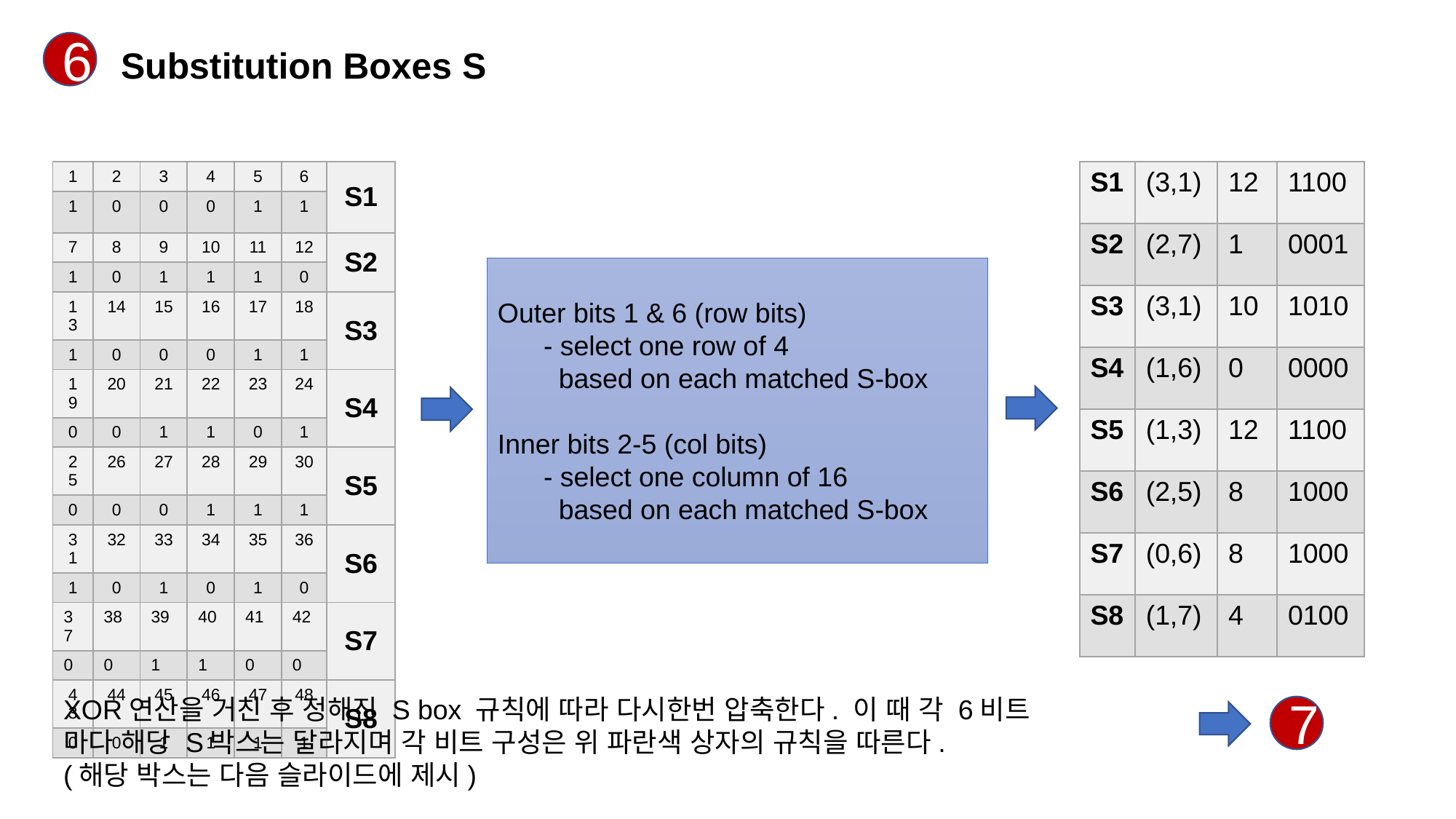

6
Substitution Boxes S
| S1 | (3,1) | 12 | 1100 |
| --- | --- | --- | --- |
| S2 | (2,7) | 1 | 0001 |
| S3 | (3,1) | 10 | 1010 |
| S4 | (1,6) | 0 | 0000 |
| S5 | (1,3) | 12 | 1100 |
| S6 | (2,5) | 8 | 1000 |
| S7 | (0,6) | 8 | 1000 |
| S8 | (1,7) | 4 | 0100 |
| 1 | 2 | 3 | 4 | 5 | 6 | S1 |
| --- | --- | --- | --- | --- | --- | --- |
| 1 | 0 | 0 | 0 | 1 | 1 |  |
| 7 | 8 | 9 | 10 | 11 | 12 | S2 |
| 1 | 0 | 1 | 1 | 1 | 0 |  |
| 13 | 14 | 15 | 16 | 17 | 18 | S3 |
| 1 | 0 | 0 | 0 | 1 | 1 |  |
| 19 | 20 | 21 | 22 | 23 | 24 | S4 |
| 0 | 0 | 1 | 1 | 0 | 1 |  |
| 25 | 26 | 27 | 28 | 29 | 30 | S5 |
| 0 | 0 | 0 | 1 | 1 | 1 |  |
| 31 | 32 | 33 | 34 | 35 | 36 | S6 |
| 1 | 0 | 1 | 0 | 1 | 0 |  |
| 37 | 38 | 39 | 40 | 41 | 42 | S7 |
| 0 | 0 | 1 | 1 | 0 | 0 |  |
| 43 | 44 | 45 | 46 | 47 | 48 | S8 |
| 0 | 0 | 1 | 1 | 1 | 1 |  |

Outer bits 1 & 6 (row bits)
      - select one row of 4
        based on each matched S-box

Inner bits 2-5 (col bits)
      - select one column of 16
        based on each matched S-box

XOR연산을 거친 후 정해진 S box 규칙에 따라 다시한번 압축한다. 이 때 각 6비트 마다 해당 S박스는 달라지며 각 비트 구성은 위 파란색 상자의 규칙을 따른다.
(해당 박스는 다음 슬라이드에 제시)
7